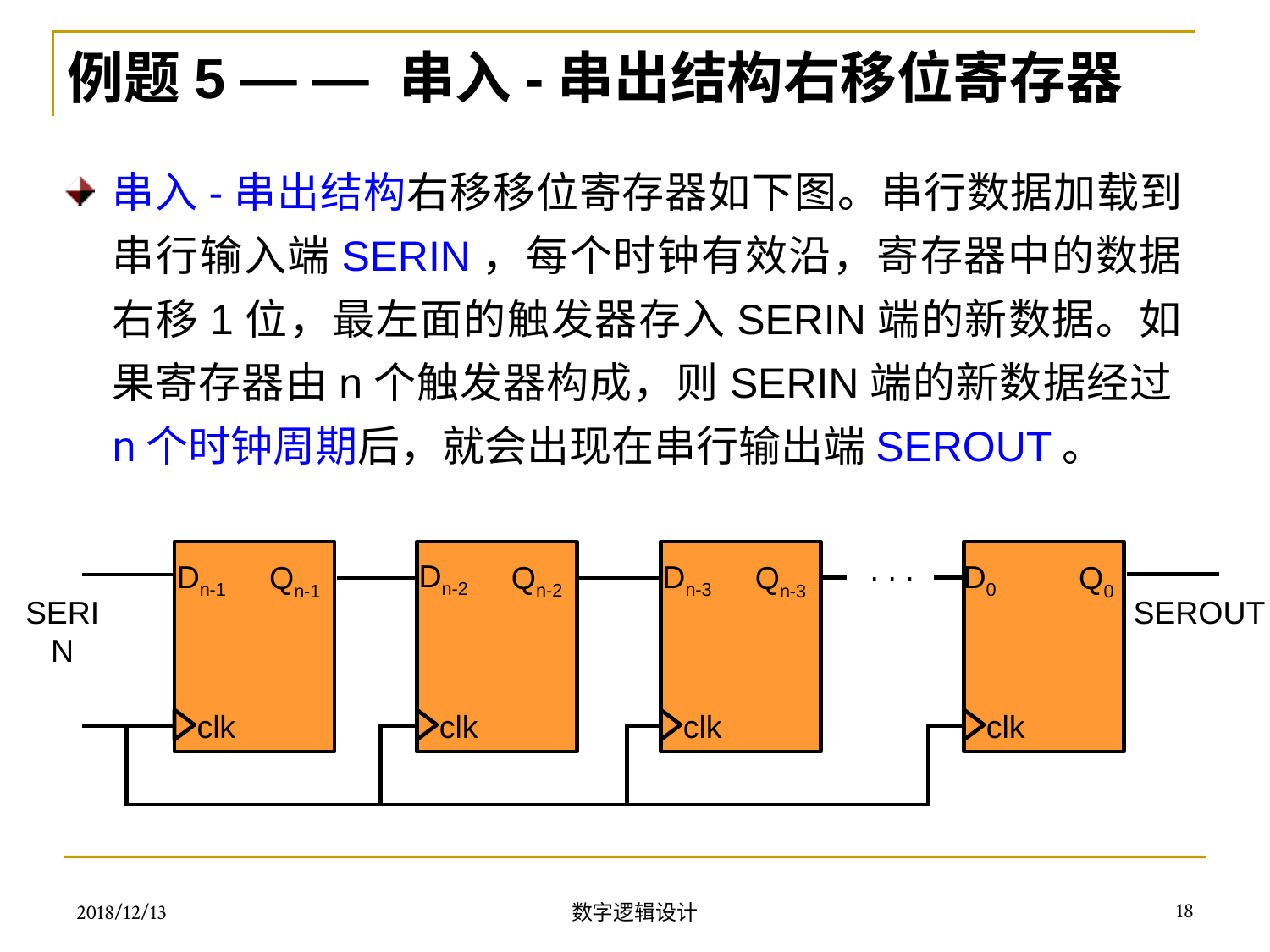

例题5 — — 串入-串出结构右移位寄存器
串入-串出结构右移移位寄存器如下图。串行数据加载到串行输入端SERIN，每个时钟有效沿，寄存器中的数据右移1位，最左面的触发器存入SERIN端的新数据。如果寄存器由n个触发器构成，则SERIN端的新数据经过n个时钟周期后，就会出现在串行输出端SEROUT。

clk

clk

. . .
Dn-2
Dn-3
D0
Dn-1
Qn-2
Qn-3
Q0
Qn-1
SERIN
SEROUT
clk
clk

2018/12/13
18
数字逻辑设计